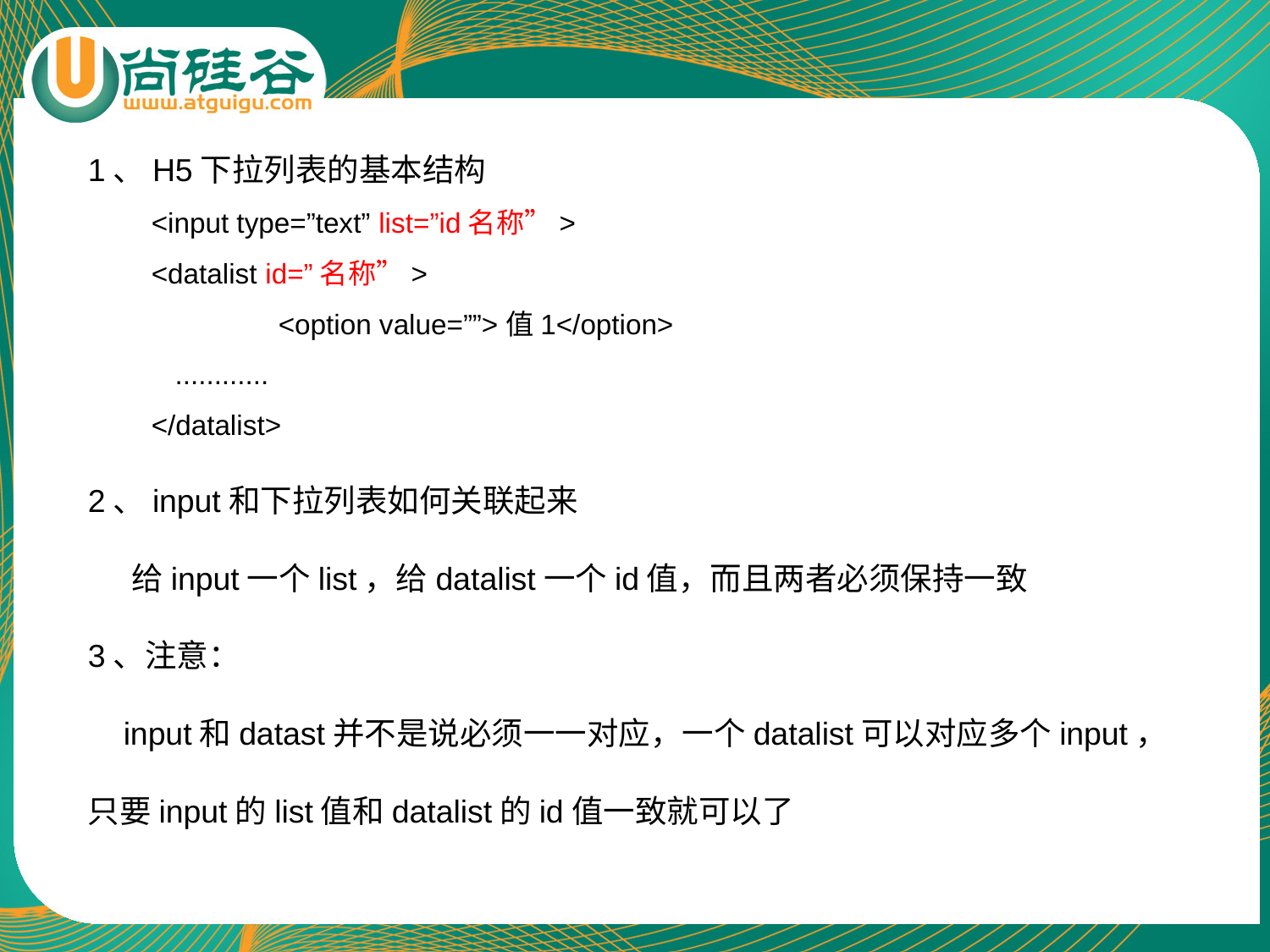

1、H5下拉列表的基本结构
<input type=”text” list=”id名称”>
<datalist id=”名称”>
	<option value=””>值1</option>
   ............
</datalist>
2、input和下拉列表如何关联起来
     给input一个list，给datalist一个id值，而且两者必须保持一致
3、注意：
    input和datast并不是说必须一一对应，一个datalist可以对应多个input，只要input的list值和datalist的id值一致就可以了